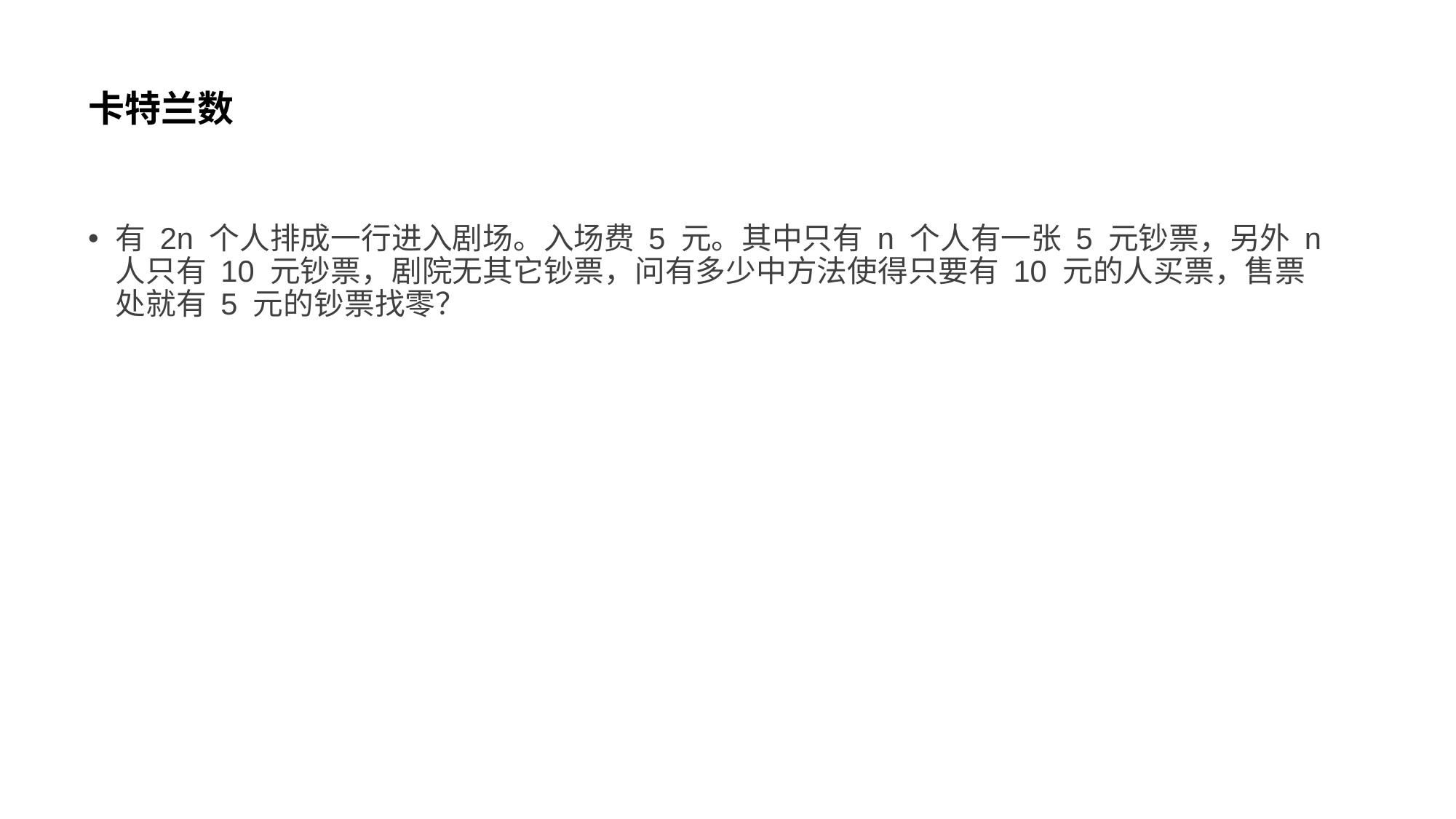

# 卡特兰数
有 2n 个人排成一行进入剧场。入场费 5 元。其中只有 n 个人有一张 5 元钞票，另外 n 人只有 10 元钞票，剧院无其它钞票，问有多少中方法使得只要有 10 元的人买票，售票处就有 5 元的钞票找零？